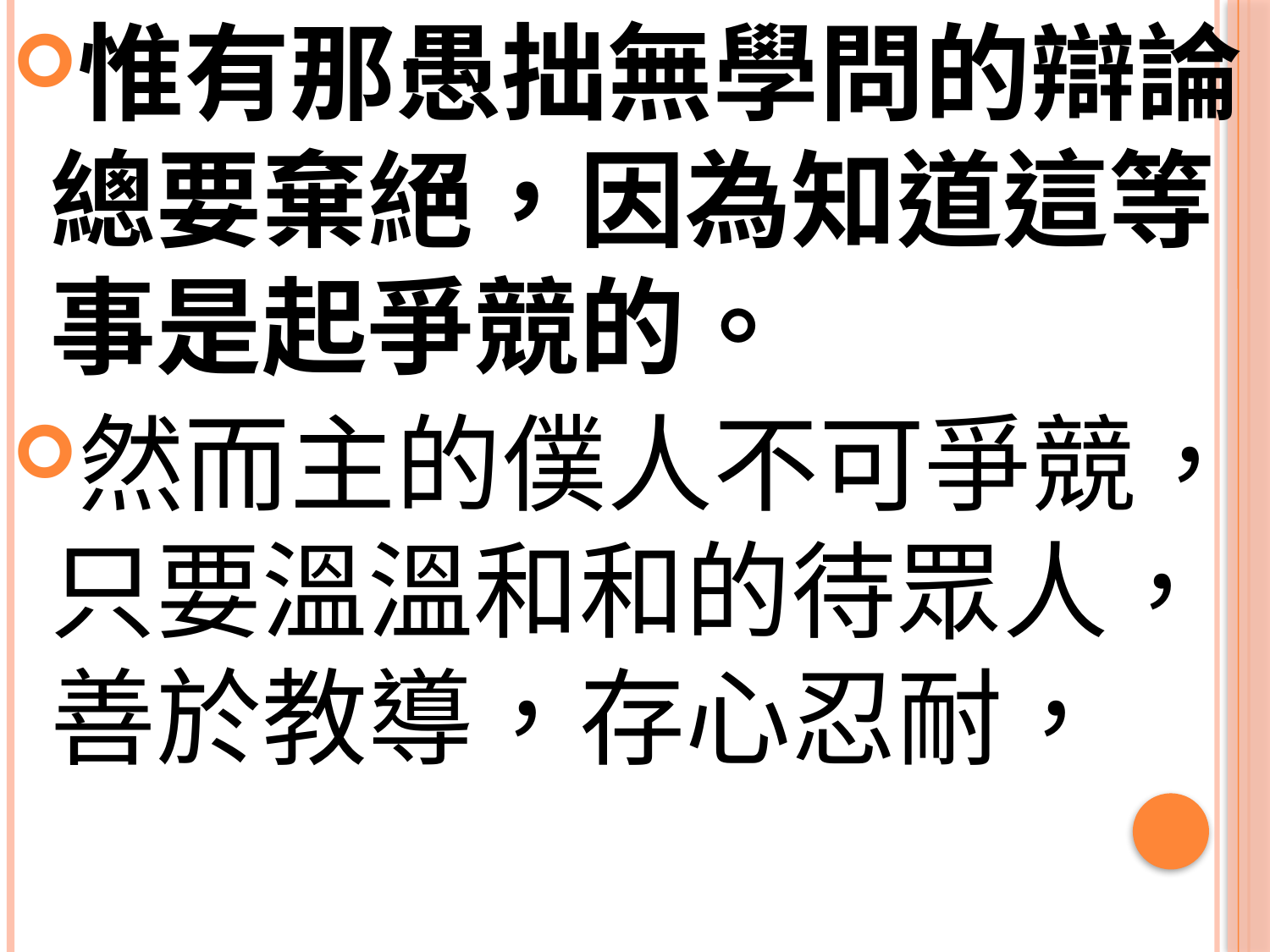

惟有那愚拙無學問的辯論，總要棄絕，因為知道這等事是起爭競的。
然而主的僕人不可爭競，只要溫溫和和的待眾人，善於教導，存心忍耐，